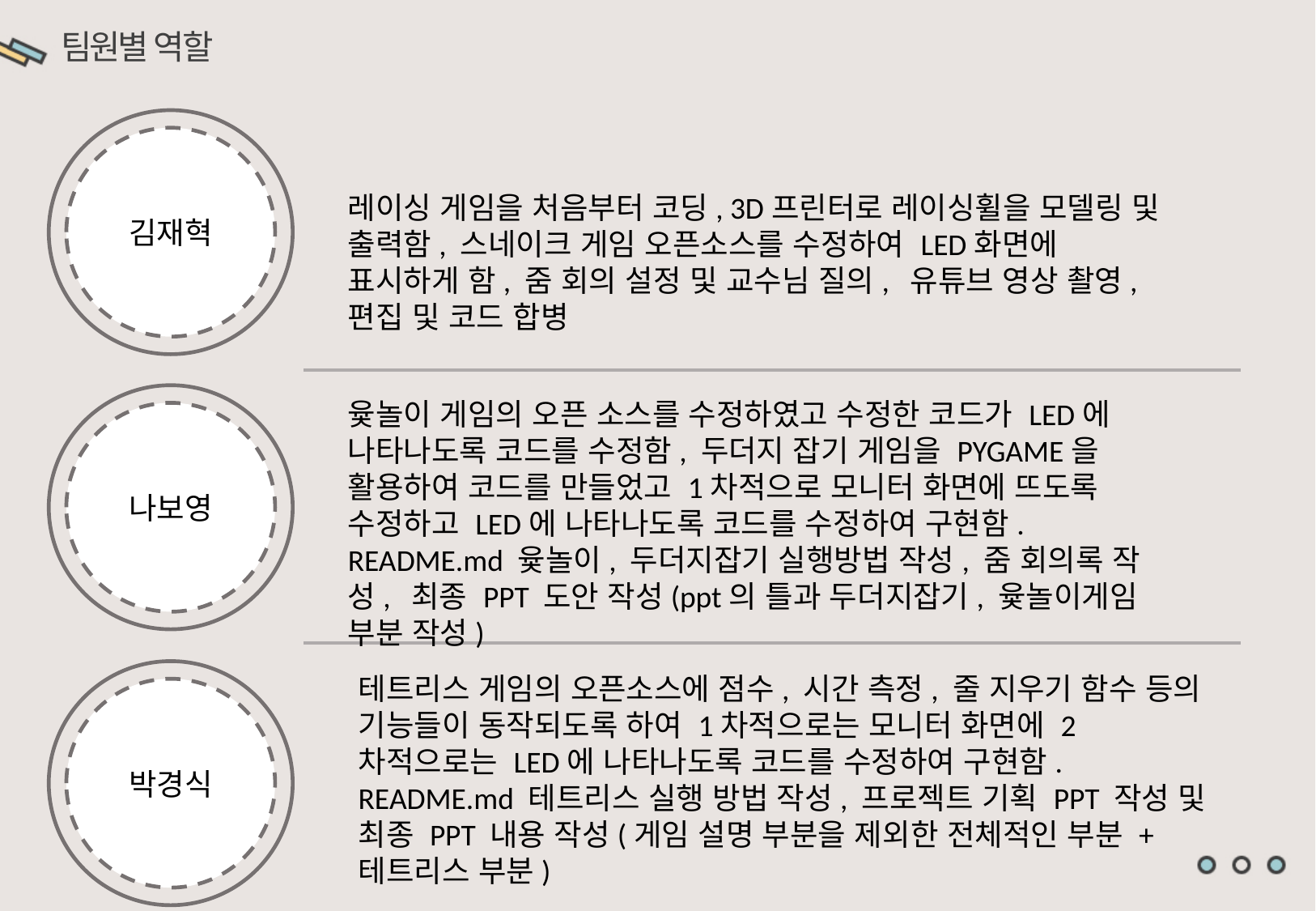

팀원별 역할

김재혁
레이싱 게임을 처음부터 코딩, 3D프린터로 레이싱휠을 모델링 및 출력함, 스네이크 게임 오픈소스를 수정하여 LED화면에 표시하게 함, 줌 회의 설정 및 교수님 질의,  유튜브 영상 촬영, 편집 및 코드 합병

윷놀이 게임의 오픈 소스를 수정하였고 수정한 코드가 LED에 나타나도록 코드를 수정함, 두더지 잡기 게임을 PYGAME을 활용하여 코드를 만들었고 1차적으로 모니터 화면에 뜨도록 수정하고 LED에 나타나도록 코드를 수정하여 구현함. README.md 윷놀이, 두더지잡기 실행방법 작성, 줌 회의록 작성,  최종 PPT 도안 작성(ppt의 틀과 두더지잡기, 윷놀이게임 부분 작성)
나보영

테트리스 게임의 오픈소스에 점수, 시간 측정, 줄 지우기 함수 등의 기능들이 동작되도록 하여 1차적으로는 모니터 화면에 2차적으로는 LED에 나타나도록 코드를 수정하여 구현함. README.md 테트리스 실행 방법 작성, 프로젝트 기획 PPT 작성 및 최종 PPT 내용 작성(게임 설명 부분을 제외한 전체적인 부분 + 테트리스 부분)
박경식